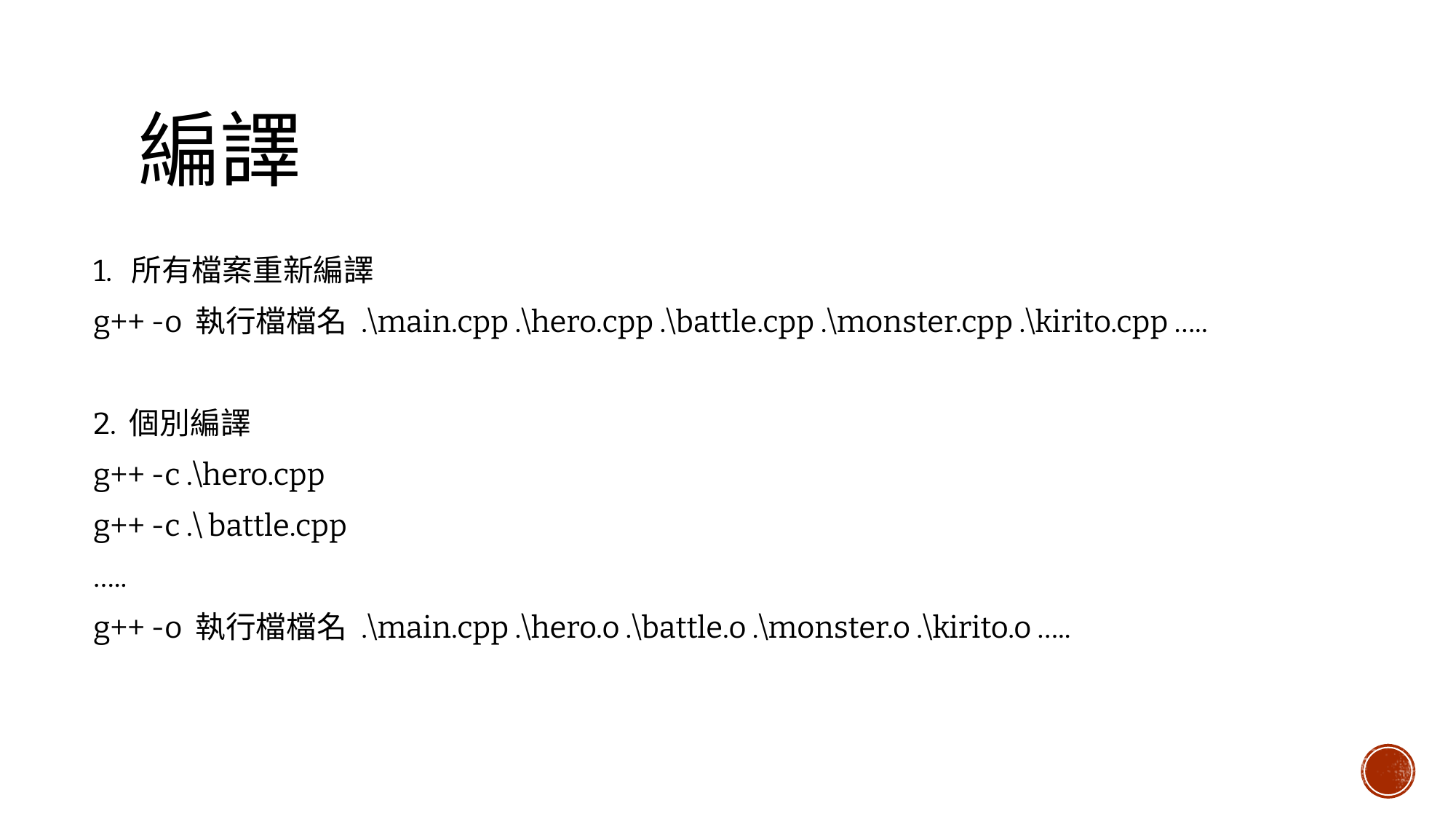

# 編譯
1.  所有檔案重新編譯
g++ -o 執行檔檔名 .\main.cpp .\hero.cpp .\battle.cpp .\monster.cpp .\kirito.cpp …..

2. 個別編譯
g++ -c .\hero.cpp
g++ -c .\ battle.cpp
…..
g++ -o 執行檔檔名 .\main.cpp .\hero.o .\battle.o .\monster.o .\kirito.o …..